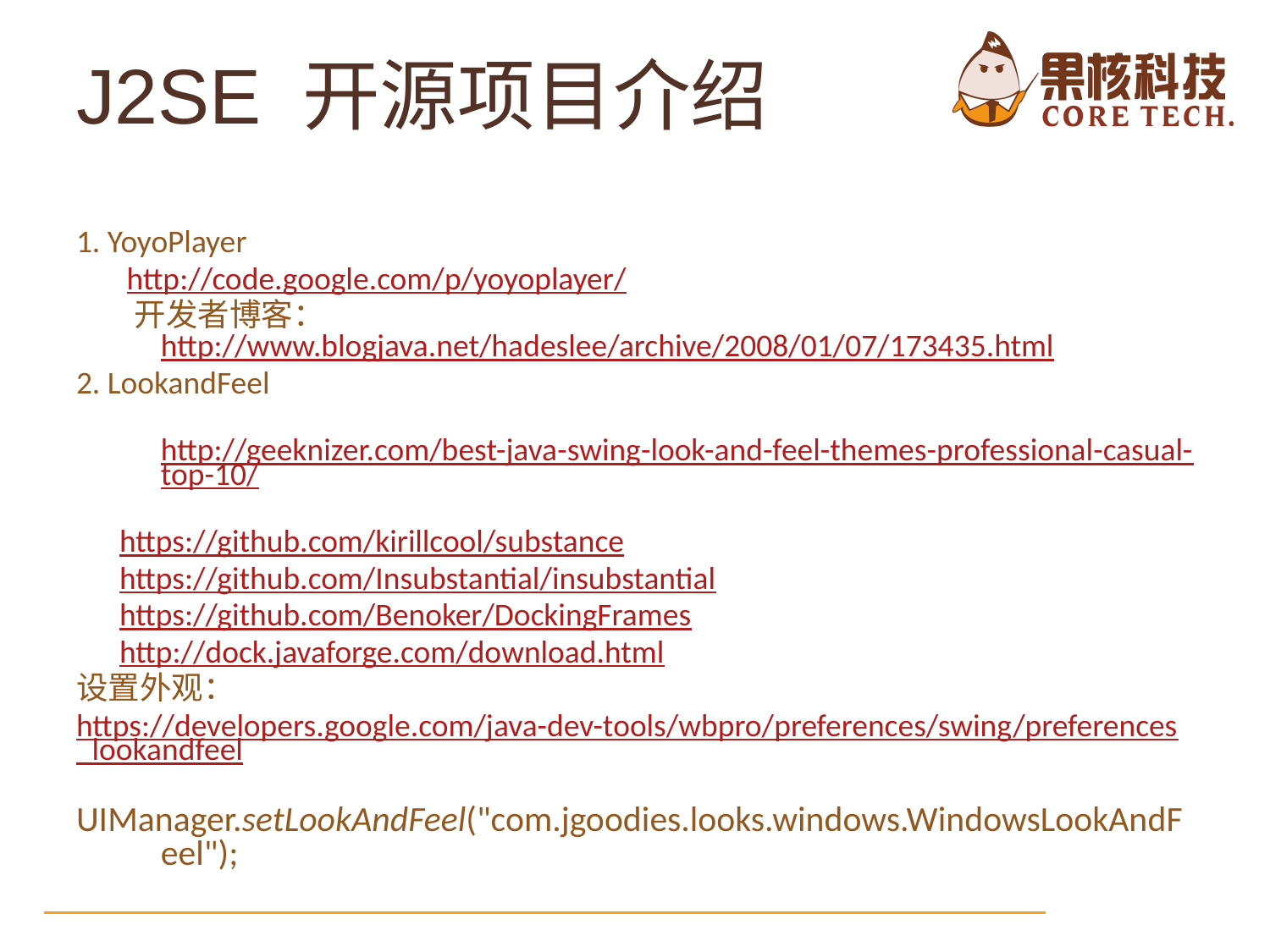

J2SE 开源项目介绍
1. YoyoPlayer
       http://code.google.com/p/yoyoplayer/
       开发者博客：http://www.blogjava.net/hadeslee/archive/2008/01/07/173435.html
2. LookandFeel
      http://geeknizer.com/best-java-swing-look-and-feel-themes-professional-casual-top-10/
      https://github.com/kirillcool/substance
      https://github.com/Insubstantial/insubstantial
      https://github.com/Benoker/DockingFrames
      http://dock.javaforge.com/download.html
设置外观：
https://developers.google.com/java-dev-tools/wbpro/preferences/swing/preferences_lookandfeel
UIManager.setLookAndFeel("com.jgoodies.looks.windows.WindowsLookAndFeel");